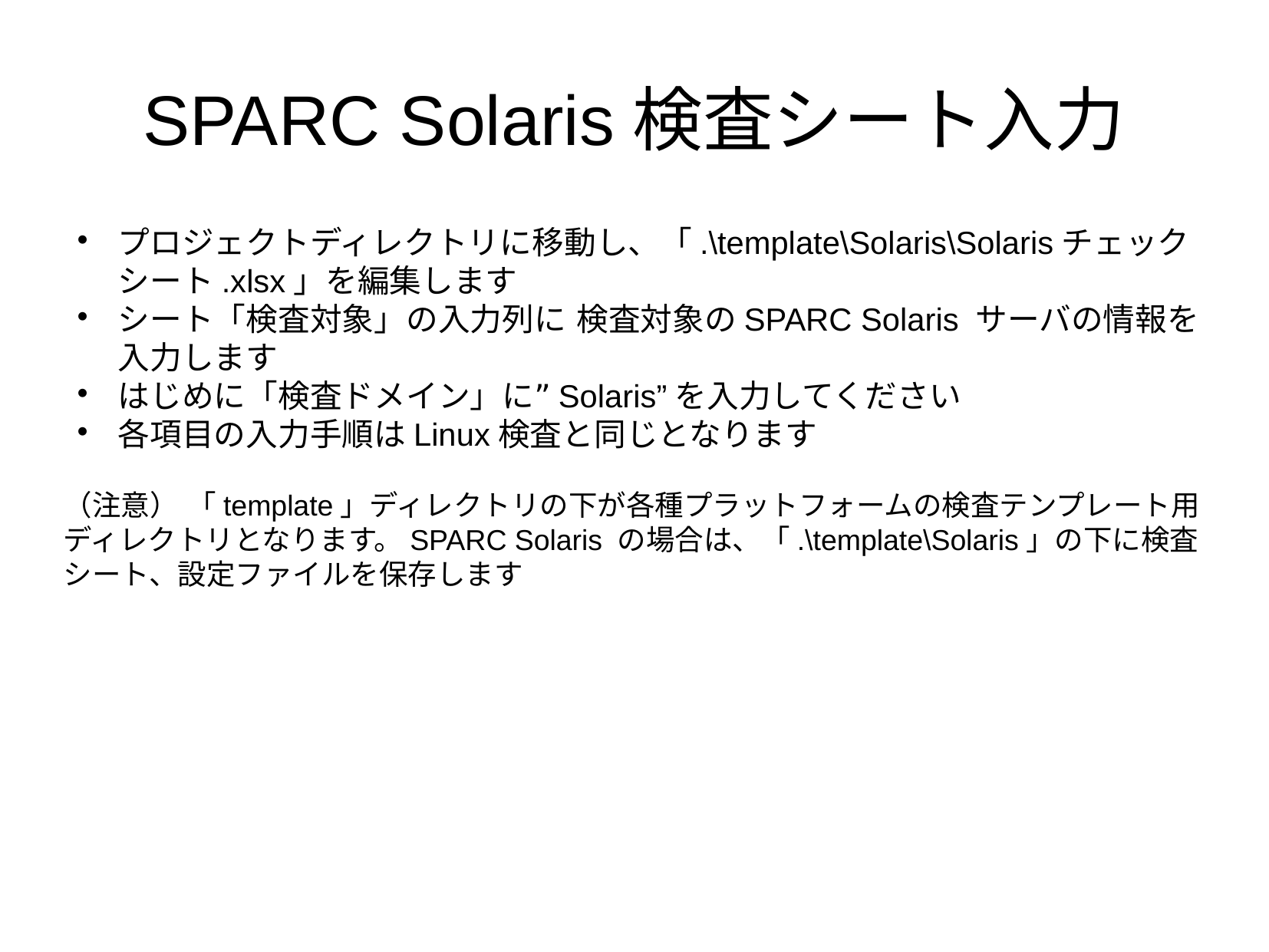

SPARC Solaris検査シート入力
プロジェクトディレクトリに移動し、「.\template\Solaris\Solarisチェックシート.xlsx」を編集します
シート「検査対象」の入力列に 検査対象のSPARC Solaris サーバの情報を入力します
はじめに「検査ドメイン」に”Solaris”を入力してください
各項目の入力手順はLinux検査と同じとなります

（注意） 「template」ディレクトリの下が各種プラットフォームの検査テンプレート用ディレクトリとなります。SPARC Solaris の場合は、「.\template\Solaris」の下に検査シート、設定ファイルを保存します